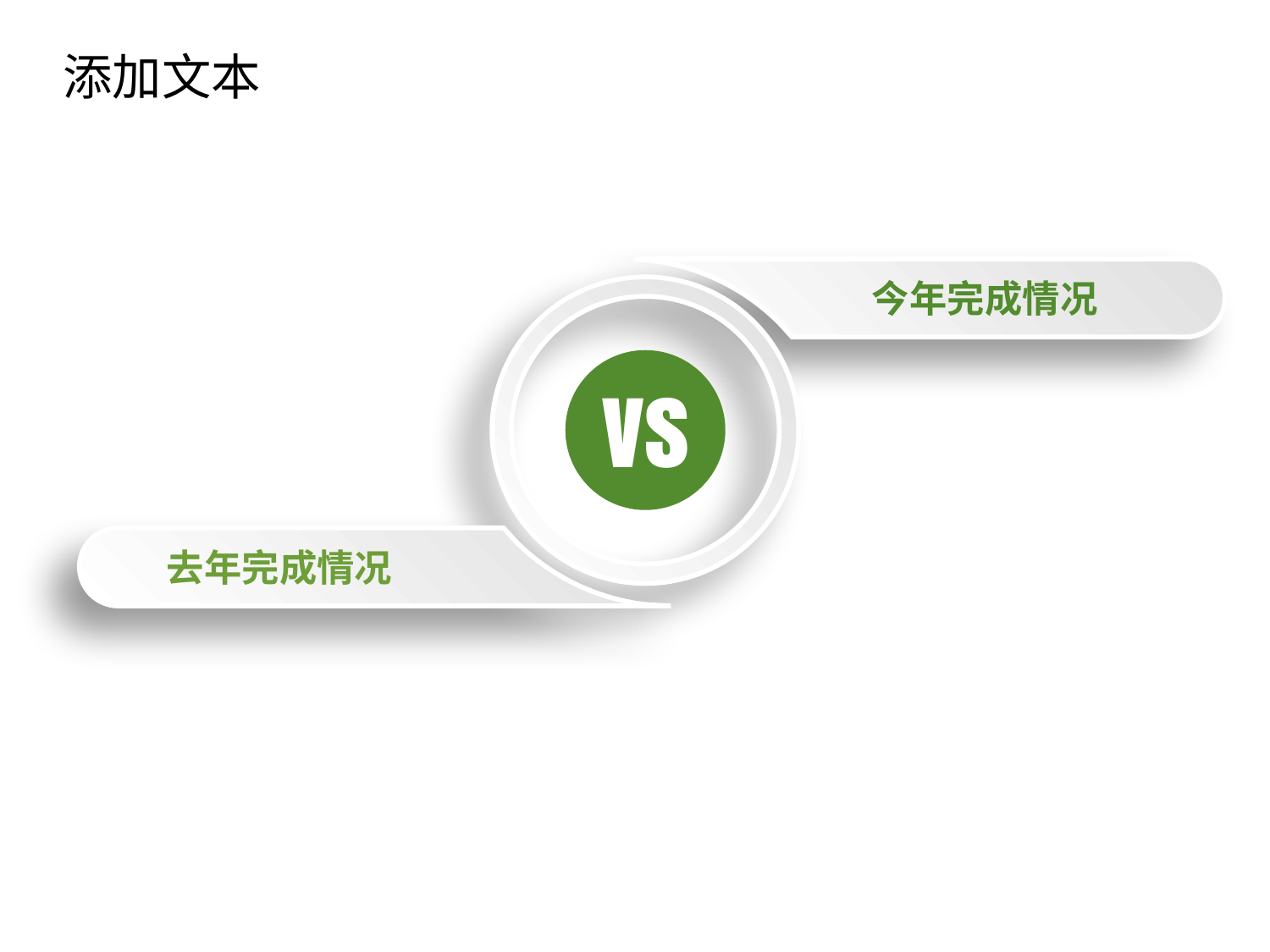

添加文本
            今年完成情况
点击添加文本

vs
点击添加文本
       去年完成情况
点击添加文本
点击添加文本